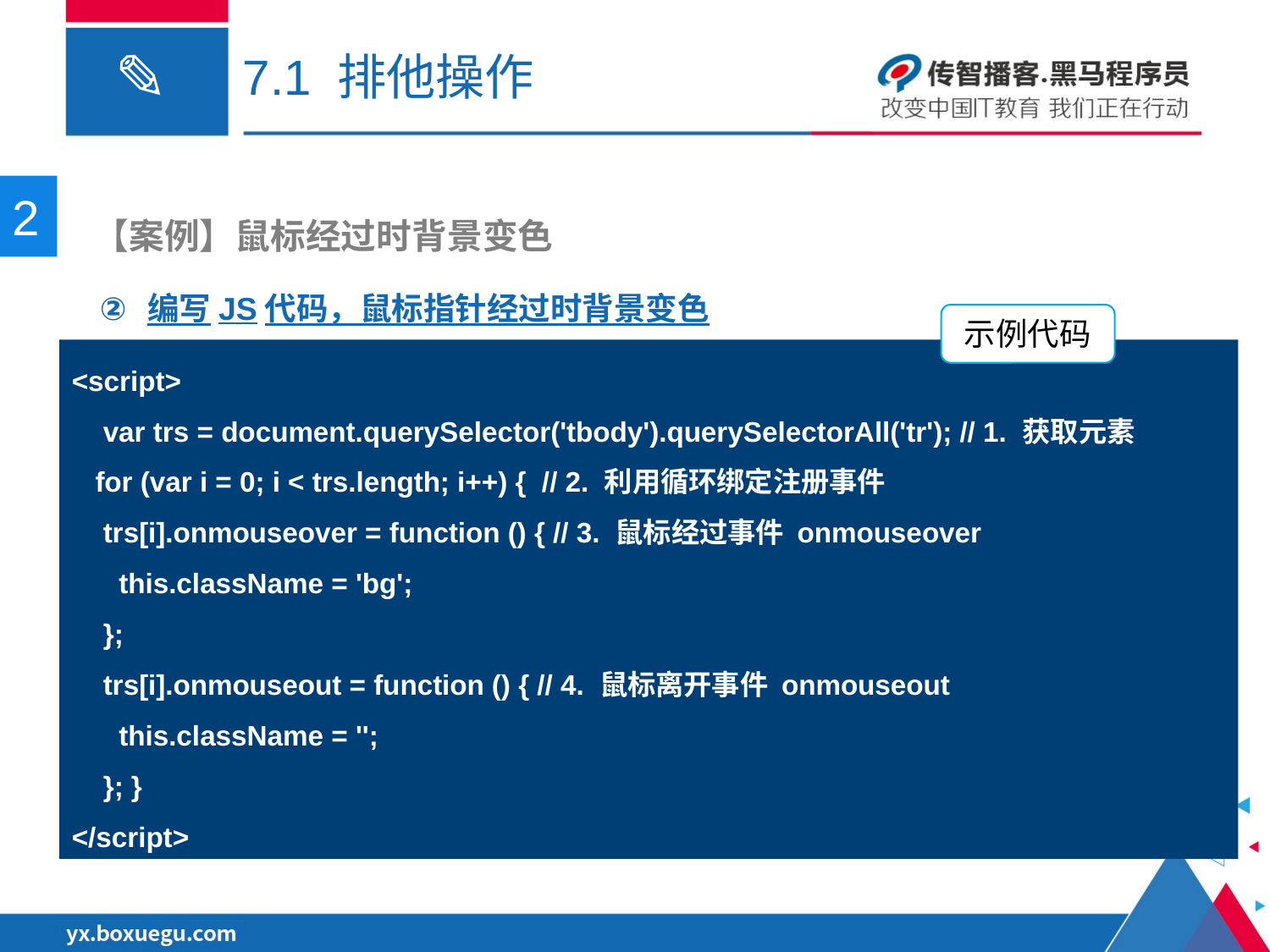

# 7.1 排他操作

2
  【案例】鼠标经过时背景变色
编写JS代码，鼠标指针经过时背景变色
示例代码
<script>
    var trs = document.querySelector('tbody').querySelectorAll('tr'); // 1. 获取元素
   for (var i = 0; i < trs.length; i++) {  // 2. 利用循环绑定注册事件
    trs[i].onmouseover = function () { // 3. 鼠标经过事件 onmouseover
      this.className = 'bg';
    };
    trs[i].onmouseout = function () { // 4. 鼠标离开事件 onmouseout
      this.className = '';
    }; }
</script>